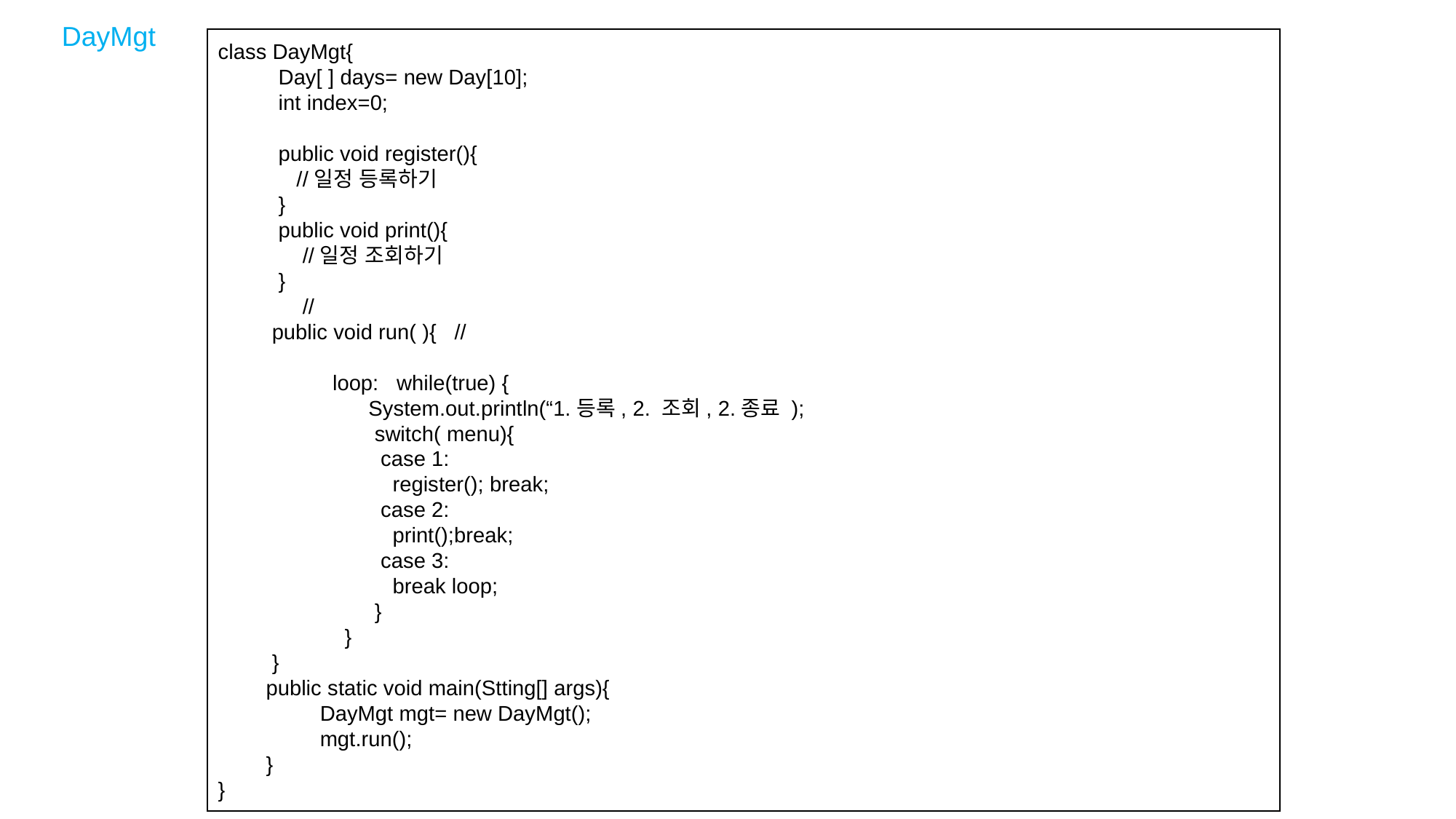

DayMgt
class DayMgt{
 Day[ ] days= new Day[10];
 int index=0;

 public void register(){
    //일정 등록하기
 }
 public void print(){
     //일정 조회하기
 }
     //
         public void run( ){   //

          loop:   while(true) {
                System.out.println(“1.등록, 2. 조회, 2.종료 );
                 switch( menu){
                  case 1:
                    register(); break;
                  case 2:
                    print();break;
                  case 3:
                    break loop;
                 }
            }
         }
        public static void main(Stting[] args){
                 DayMgt mgt= new DayMgt();
                 mgt.run();
        }
}